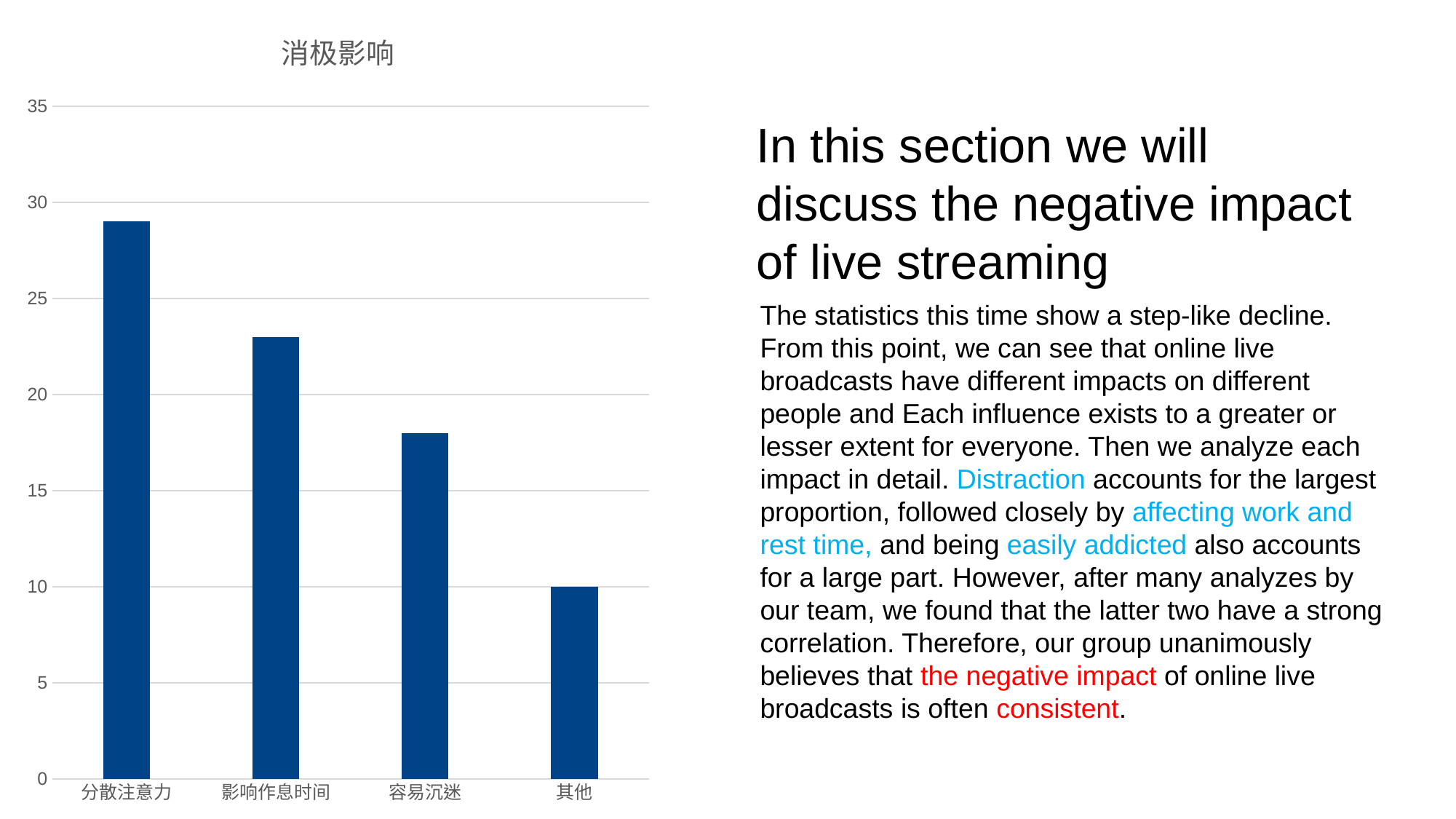

### Chart: 消极影响

| Category | 系列 1 |
|---|---|
| 分散注意力 | 29.0 |
| 影响作息时间 | 23.0 |
| 容易沉迷 | 18.0 |
| 其他 | 10.0 |
In this section we will discuss the negative impact of live streaming

The statistics this time show a step-like decline. From this point, we can see that online live broadcasts have different impacts on different people and Each influence exists to a greater or lesser extent for everyone. Then we analyze each impact in detail. Distraction accounts for the largest proportion, followed closely by affecting work and rest time, and being easily addicted also accounts for a large part. However, after many analyzes by our team, we found that the latter two have a strong correlation. Therefore, our group unanimously believes that the negative impact of online live broadcasts is often consistent.